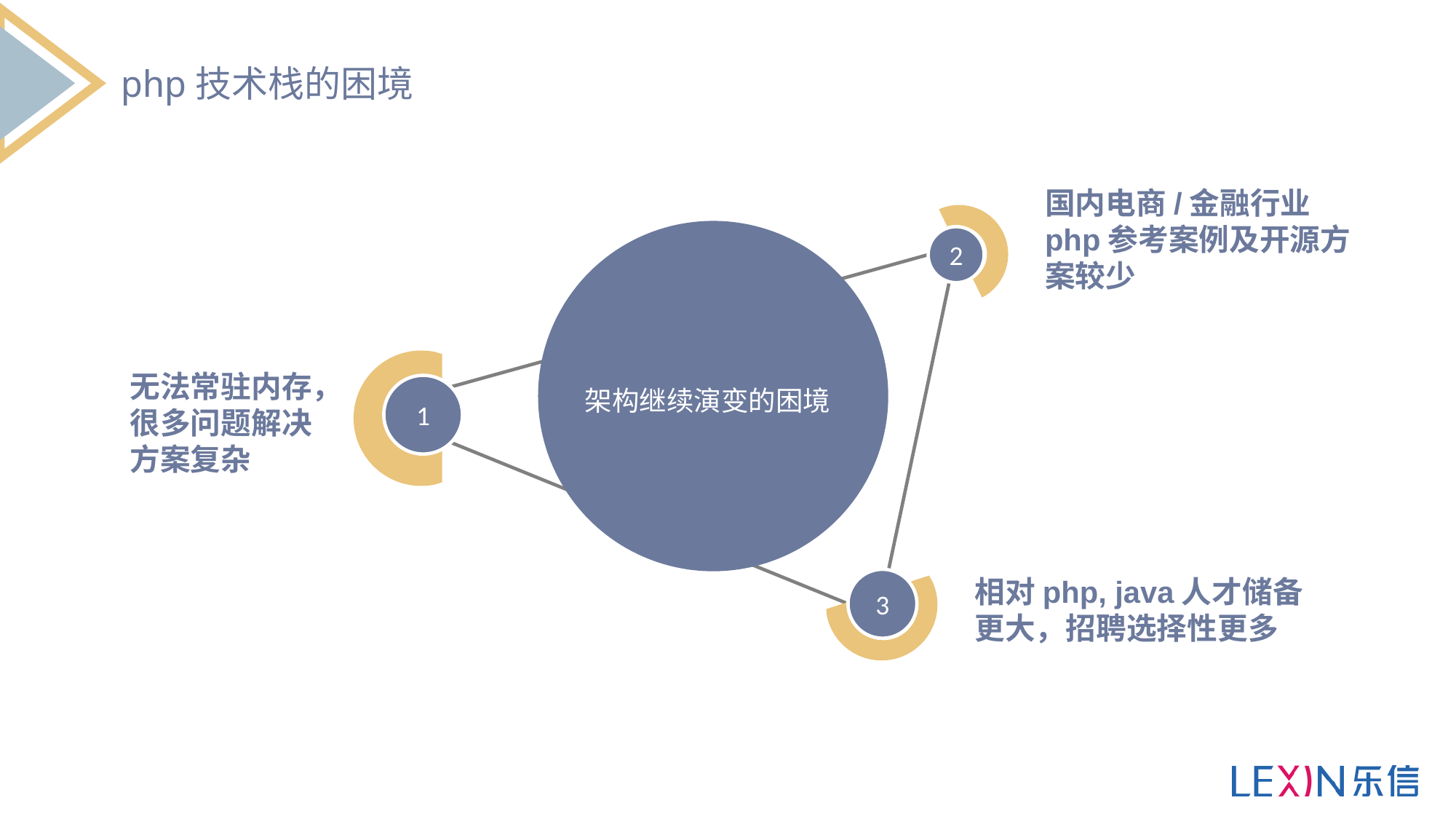

php技术栈的困境
国内电商/金融行业 php参考案例及开源方案较少

2

架构继续演变的困境
无法常驻内存，很多问题解决方案复杂
1
相对php, java人才储备更大，招聘选择性更多
3